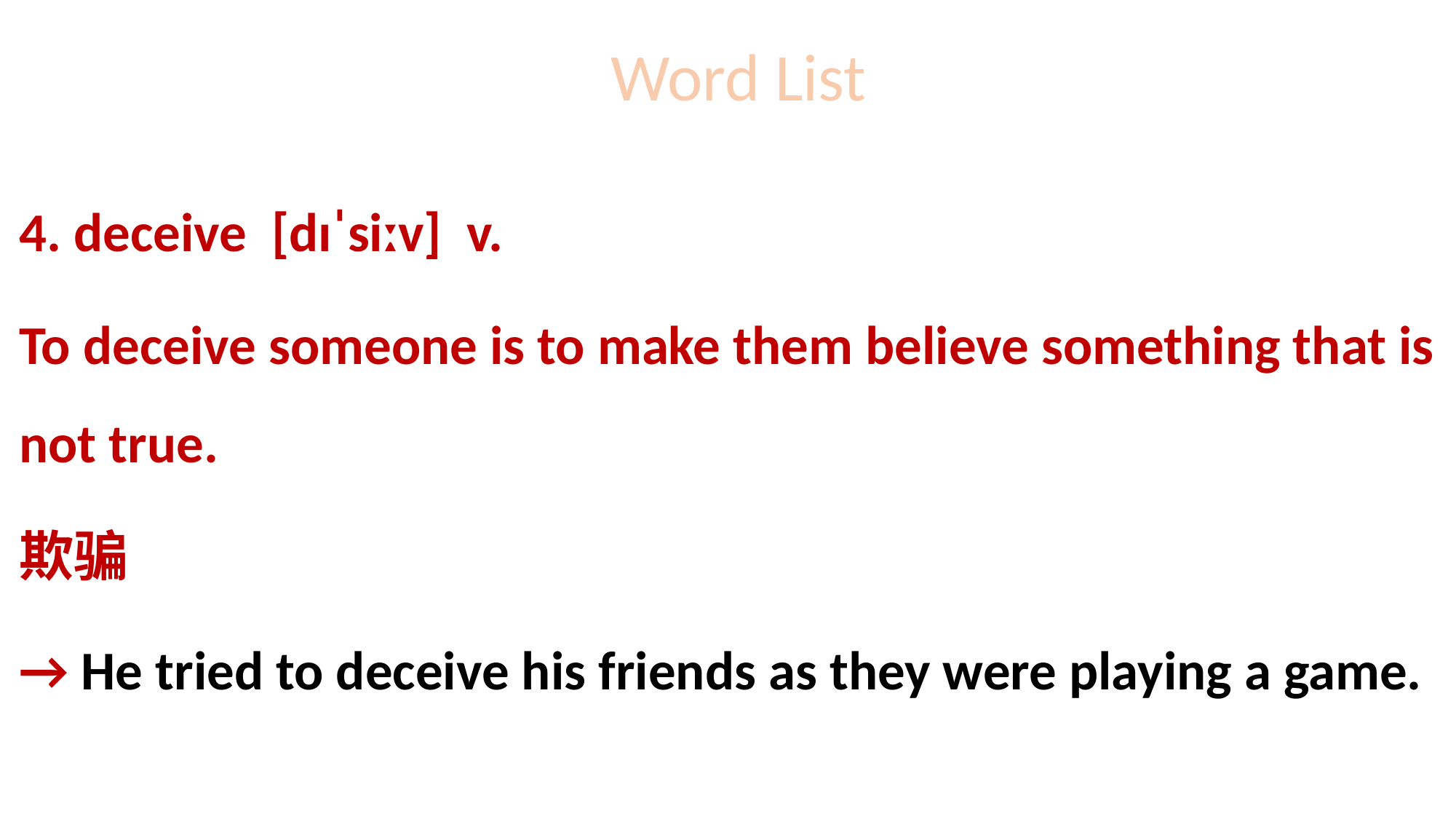

# Word List
4. deceive  [dɪˈsiːv]  v.
To deceive someone is to make them believe something that is not true.
欺骗
→ He tried to deceive his friends as they were playing a game.